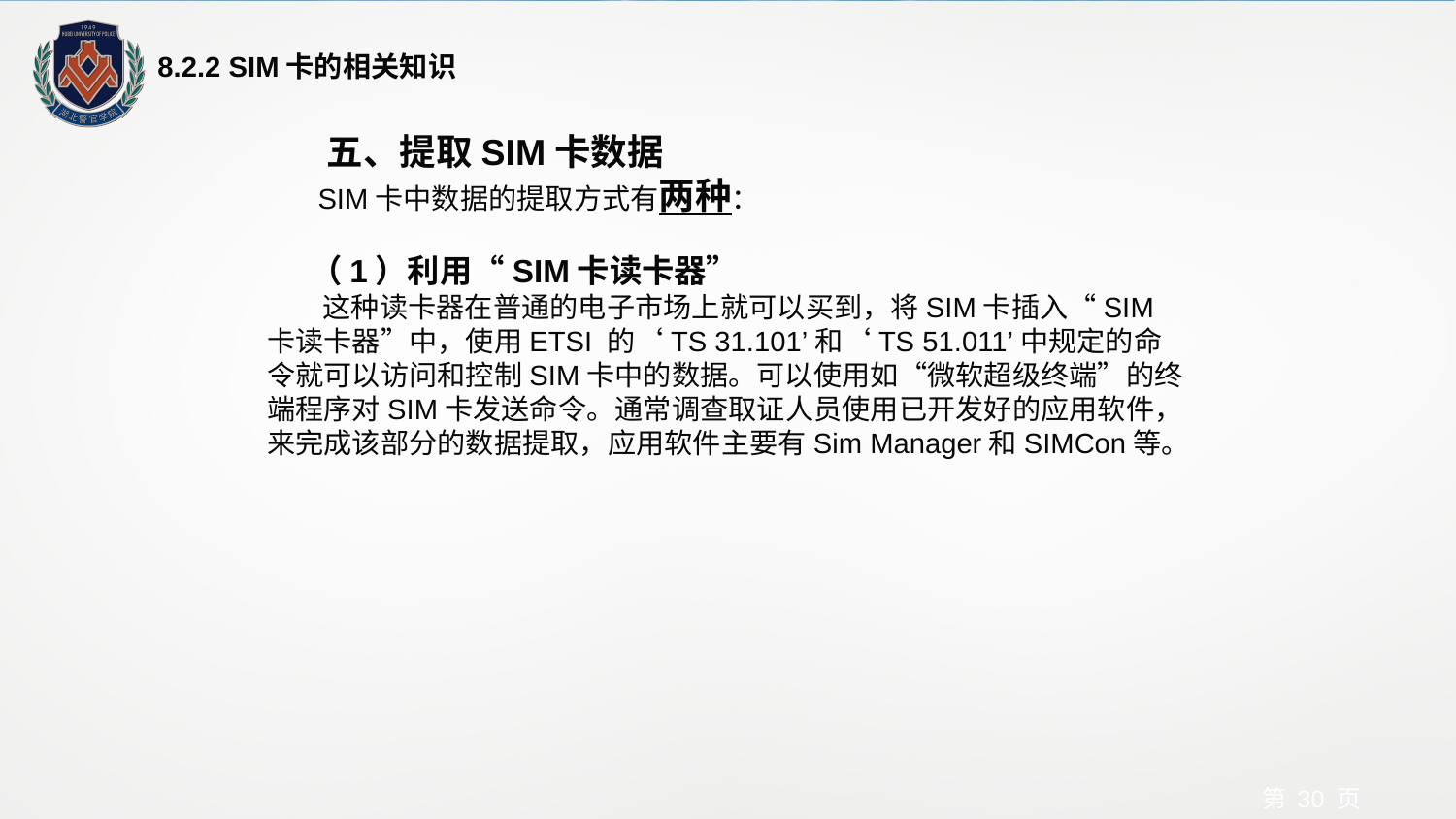

8.2.2 SIM卡的相关知识
 五、提取SIM卡数据
 SIM卡中数据的提取方式有两种：

（1）利用“SIM卡读卡器”
 这种读卡器在普通的电子市场上就可以买到，将SIM卡插入“SIM卡读卡器”中，使用ETSI 的‘TS 31.101’和‘TS 51.011’中规定的命令就可以访问和控制SIM卡中的数据。可以使用如“微软超级终端”的终端程序对SIM卡发送命令。通常调查取证人员使用已开发好的应用软件，来完成该部分的数据提取，应用软件主要有Sim Manager和SIMCon等。